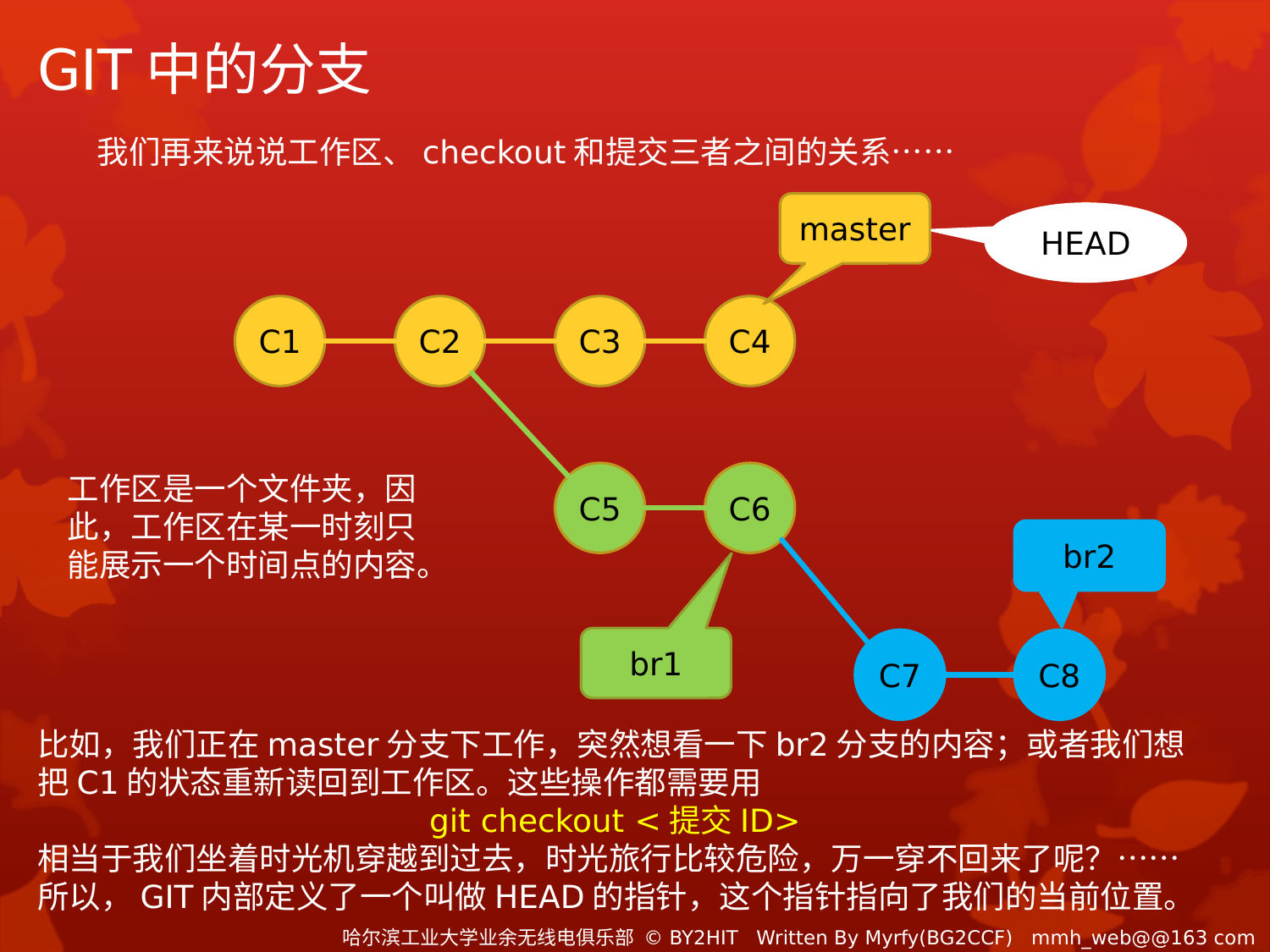

# GIT中的分支
我们再来说说工作区、checkout和提交三者之间的关系……
master
HEAD
C1
C2
C3
C4
工作区是一个文件夹，因此，工作区在某一时刻只能展示一个时间点的内容。
C5
C6
br2
br1
C7
C8
比如，我们正在master分支下工作，突然想看一下br2分支的内容；或者我们想把C1的状态重新读回到工作区。这些操作都需要用
git checkout <提交ID>
相当于我们坐着时光机穿越到过去，时光旅行比较危险，万一穿不回来了呢？……
所以，GIT内部定义了一个叫做HEAD的指针，这个指针指向了我们的当前位置。